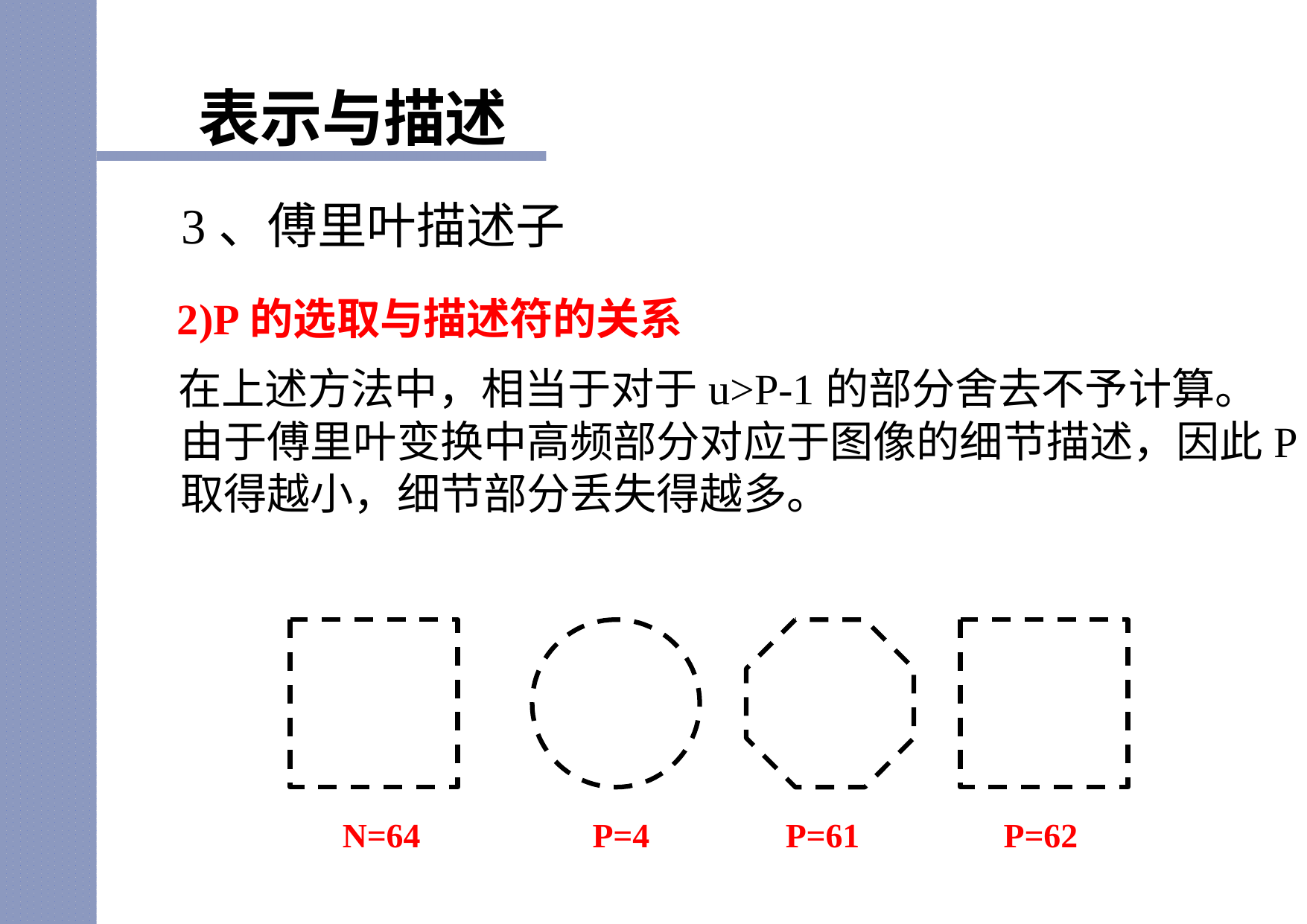

# 表示与描述
3、傅里叶描述子
2)P的选取与描述符的关系
在上述方法中，相当于对于u>P-1的部分舍去不予计算。由于傅里叶变换中高频部分对应于图像的细节描述，因此P取得越小，细节部分丢失得越多。

N=64
P=4
P=61
P=62